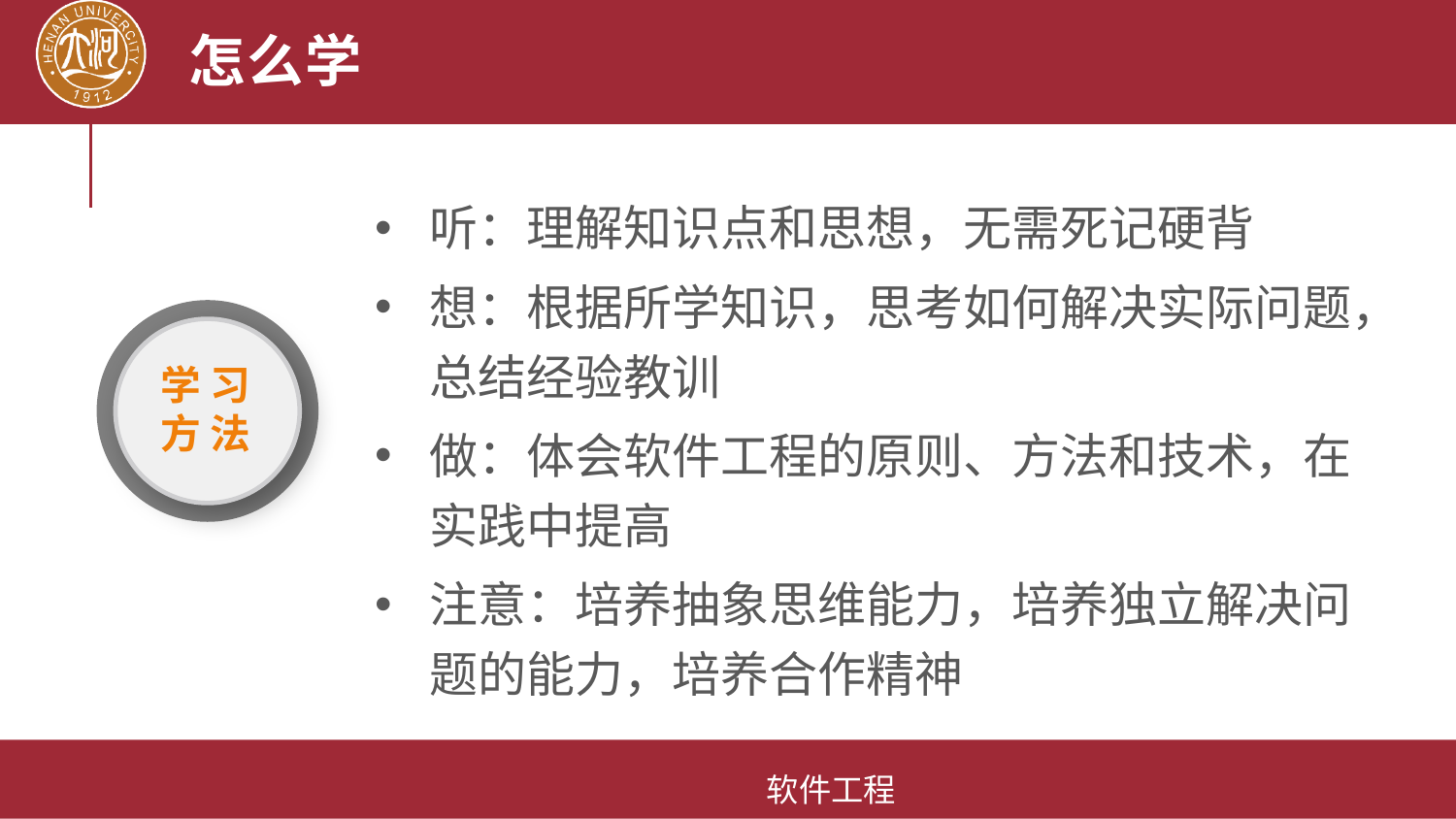

# 怎么学
听：理解知识点和思想，无需死记硬背
想：根据所学知识，思考如何解决实际问题，总结经验教训
做：体会软件工程的原则、方法和技术，在实践中提高
注意：培养抽象思维能力，培养独立解决问题的能力，培养合作精神

100%

学 习
方 法

软件工程
27